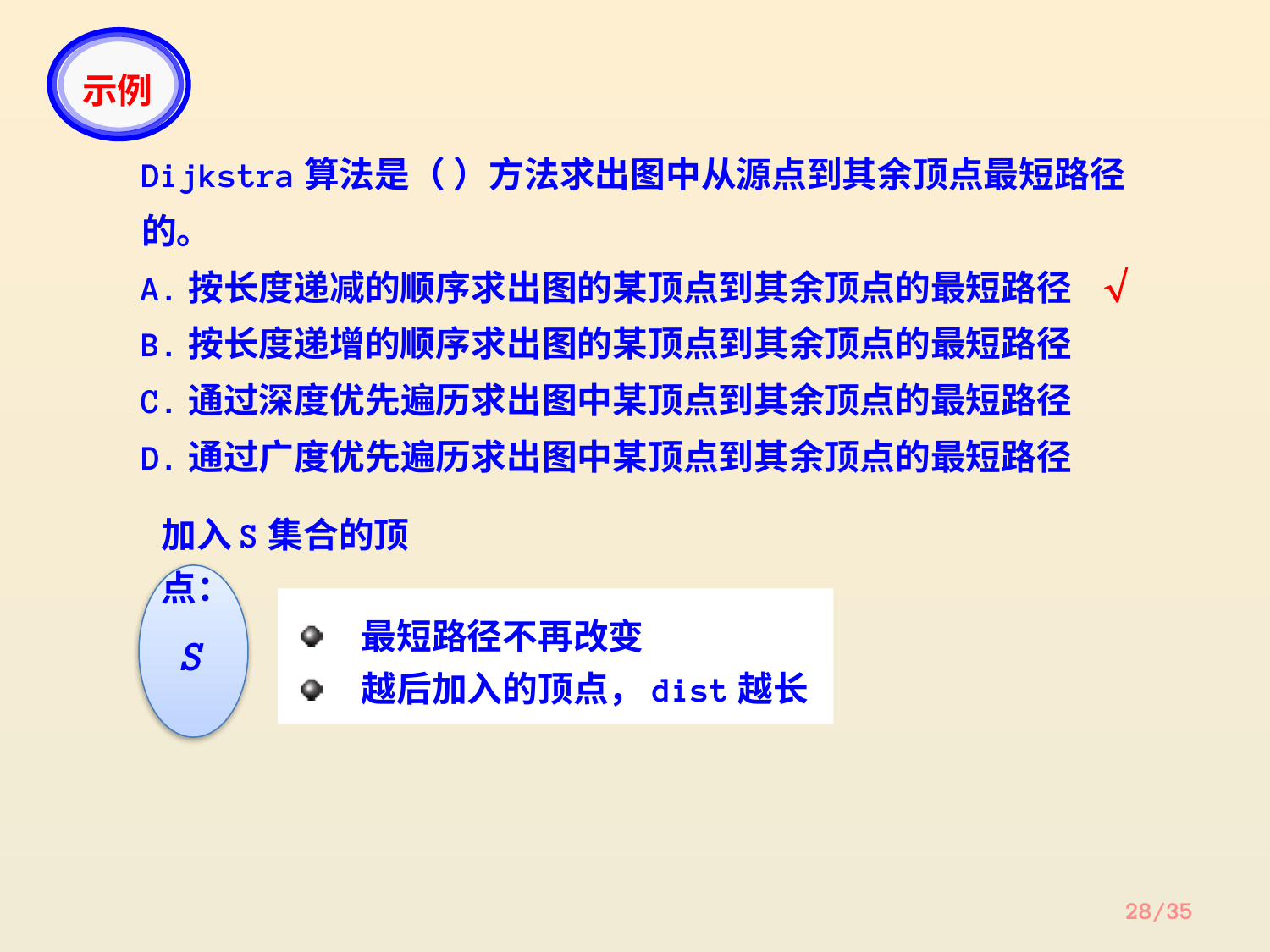

示例
Dijkstra算法是（ ）方法求出图中从源点到其余顶点最短路径的。
A.按长度递减的顺序求出图的某顶点到其余顶点的最短路径
B.按长度递增的顺序求出图的某顶点到其余顶点的最短路径
C.通过深度优先遍历求出图中某顶点到其余顶点的最短路径
D.通过广度优先遍历求出图中某顶点到其余顶点的最短路径
√
加入S集合的顶点：
S
最短路径不再改变
越后加入的顶点，dist越长
28/35